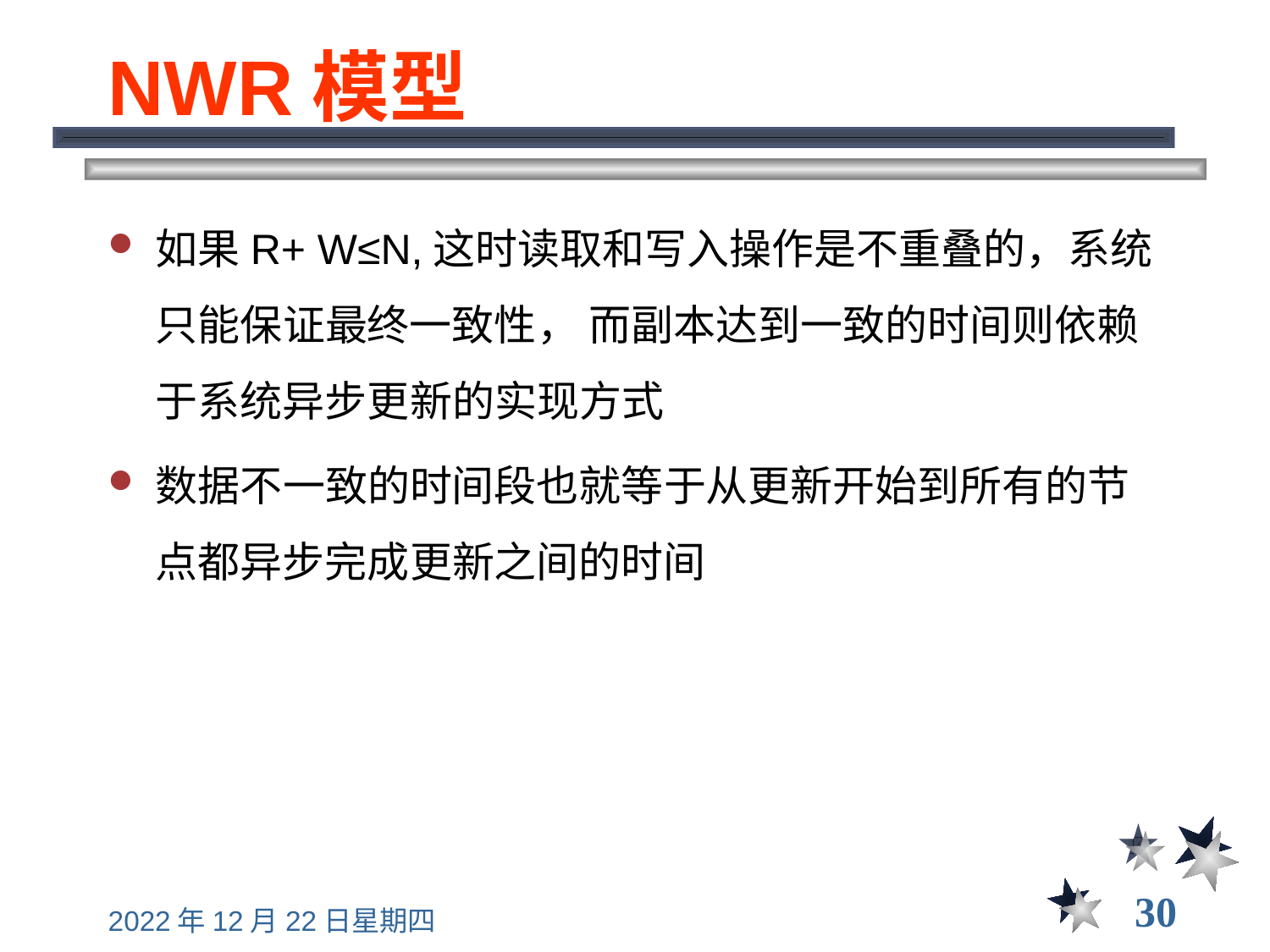

# NWR模型
如果R+ W≤N,这时读取和写入操作是不重叠的，系统只能保证最终一致性， 而副本达到一致的时间则依赖于系统异步更新的实现方式
数据不一致的时间段也就等于从更新开始到所有的节点都异步完成更新之间的时间
30
2022年12月22日星期四
大数据管理----前言